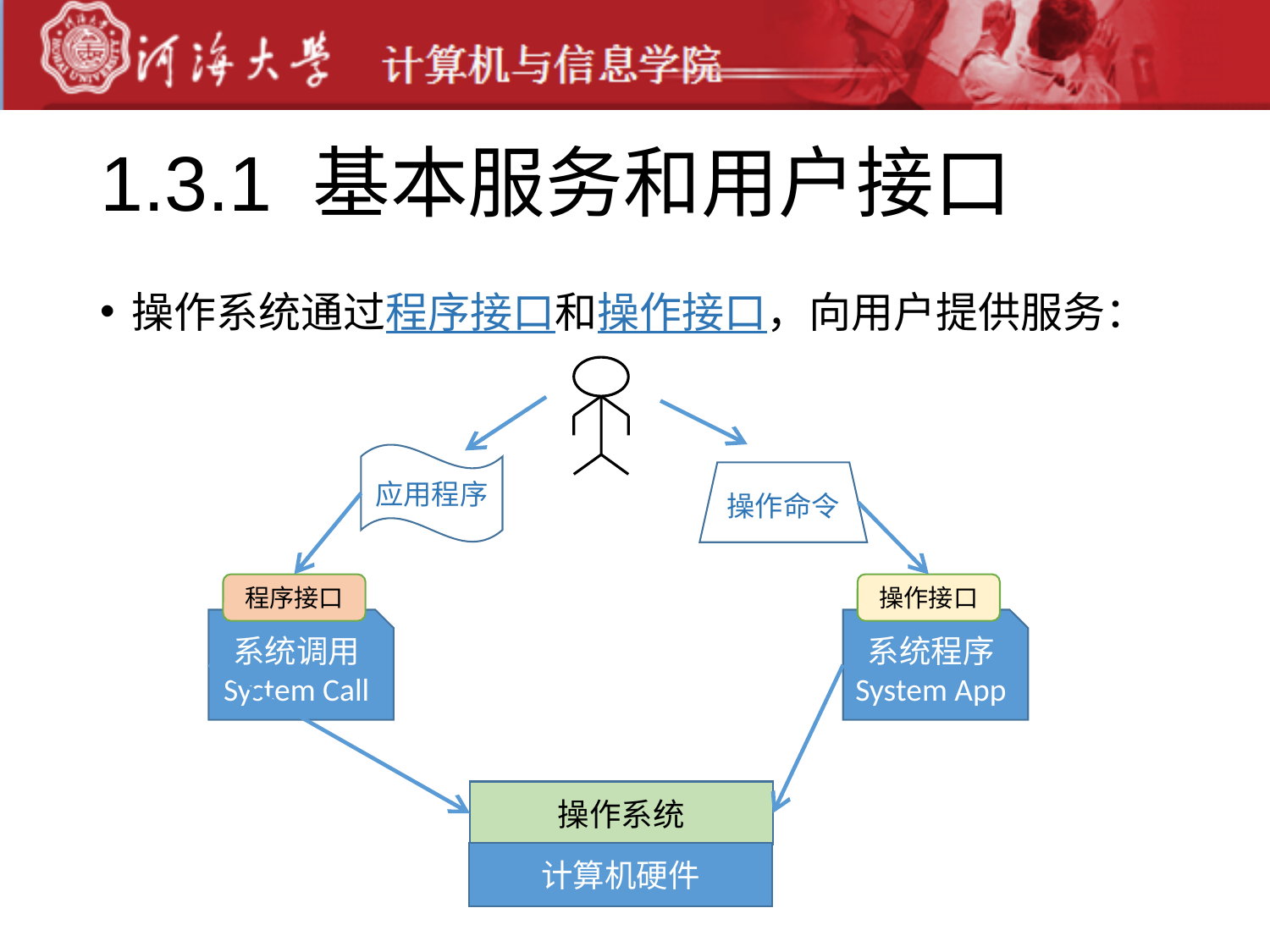

# 1.3.1 基本服务和用户接口
操作系统通过程序接口和操作接口，向用户提供服务：

应用程序
操作命令
程序接口
系统调用
System Call
操作接口
系统程序
System App
操作系统
计算机硬件